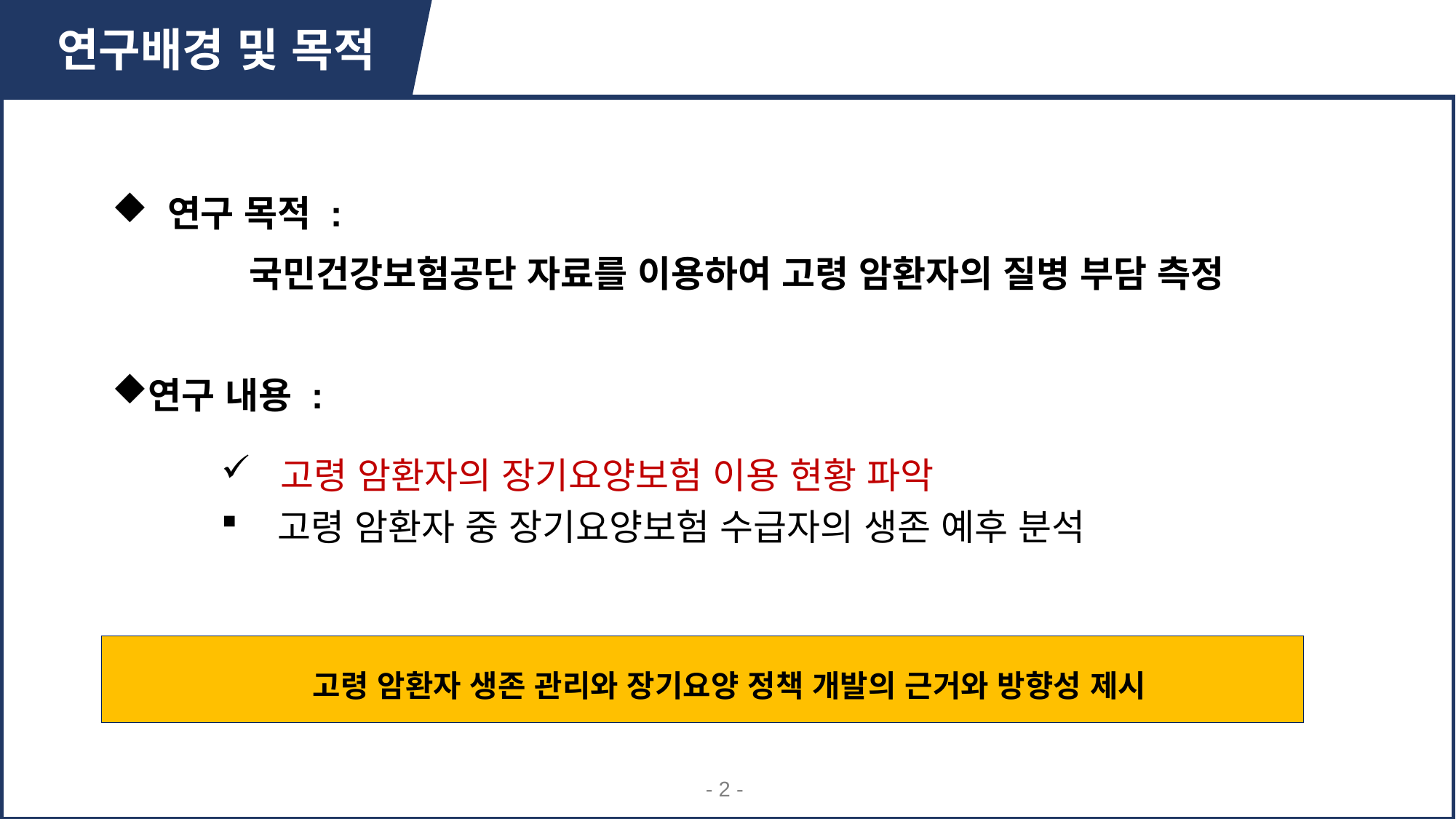

연구배경 및 목적

 연구 목적 :
 국민건강보험공단 자료를 이용하여 고령 암환자의 질병 부담 측정

연구 내용 :
  고령 암환자의 장기요양보험 이용 현황 파악
  고령 암환자 중 장기요양보험 수급자의 생존 예후 분석

고령 암환자 생존 관리와 장기요양 정책 개발의 근거와 방향성 제시
- 2 -